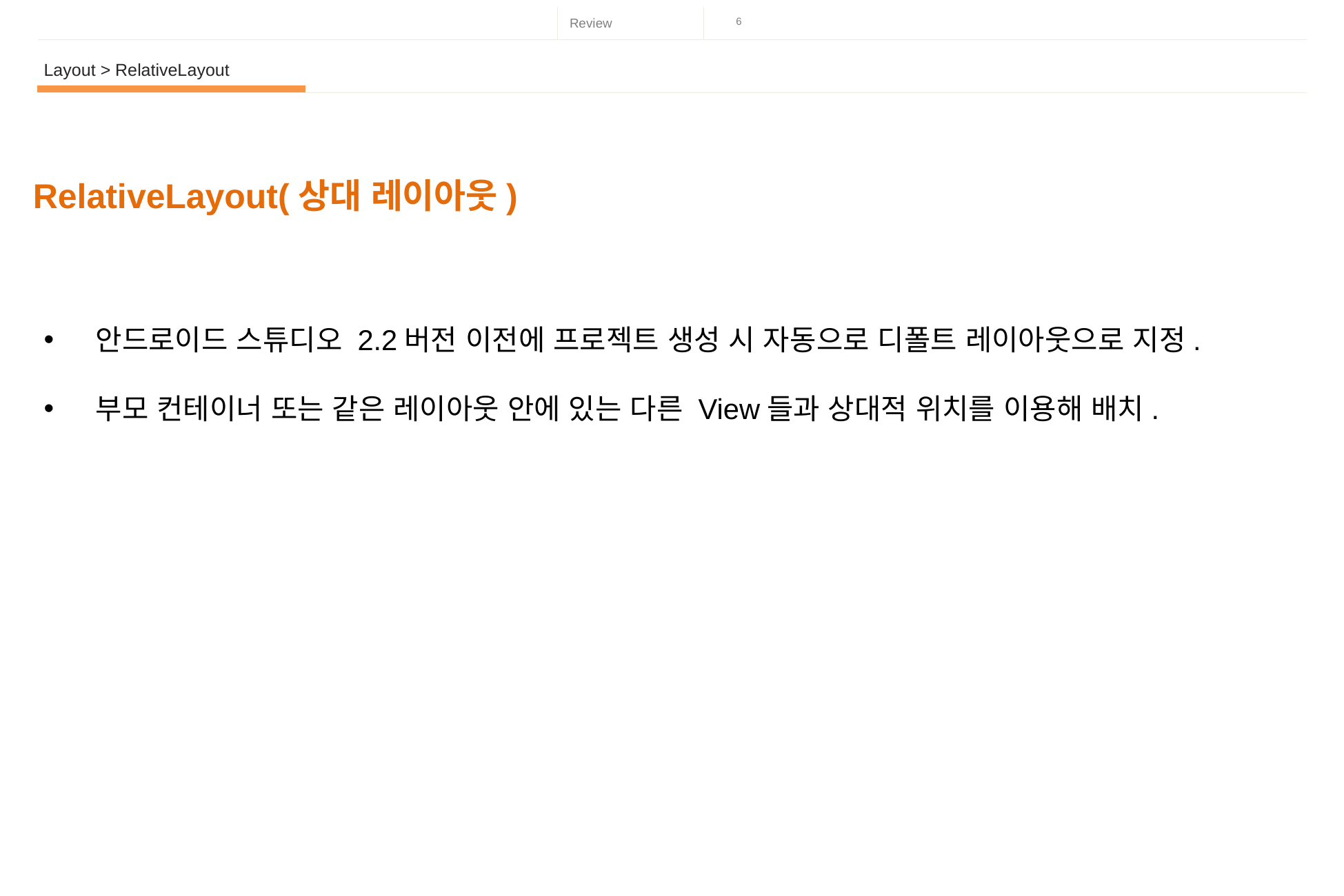

Layout > RelativeLayout
RelativeLayout(상대 레이아웃)
안드로이드 스튜디오 2.2버전 이전에 프로젝트 생성 시 자동으로 디폴트 레이아웃으로 지정.
부모 컨테이너 또는 같은 레이아웃 안에 있는 다른 View들과 상대적 위치를 이용해 배치.